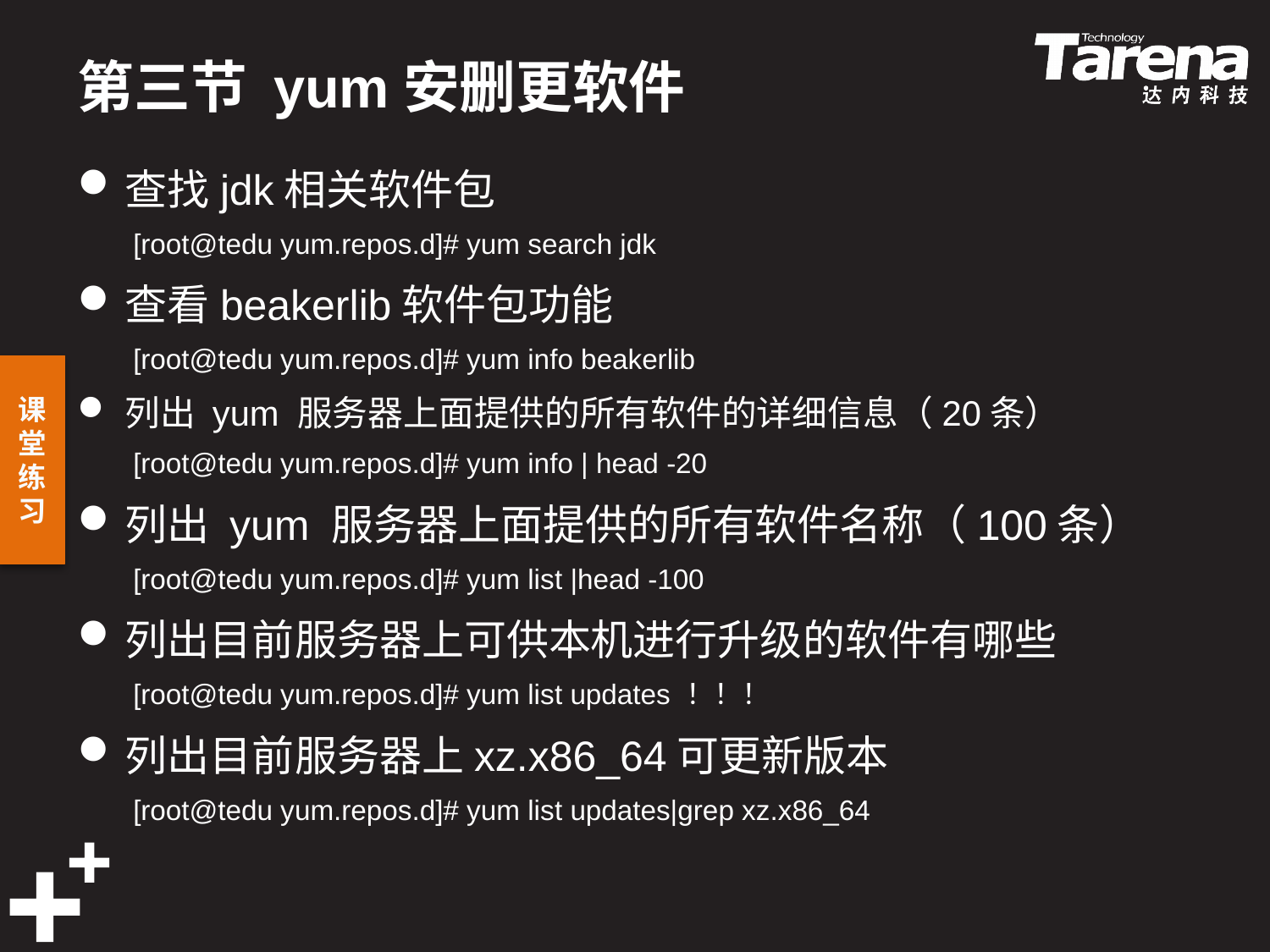

# 第三节 yum安删更软件
查找jdk相关软件包
[root@tedu yum.repos.d]# yum search jdk
查看beakerlib软件包功能
[root@tedu yum.repos.d]# yum info beakerlib
列出 yum 服务器上面提供的所有软件的详细信息（20条）
[root@tedu yum.repos.d]# yum info | head -20
列出 yum 服务器上面提供的所有软件名称（100条）
[root@tedu yum.repos.d]# yum list |head -100
列出目前服务器上可供本机进行升级的软件有哪些
[root@tedu yum.repos.d]# yum list updates ！！！
列出目前服务器上xz.x86_64可更新版本
[root@tedu yum.repos.d]# yum list updates|grep xz.x86_64